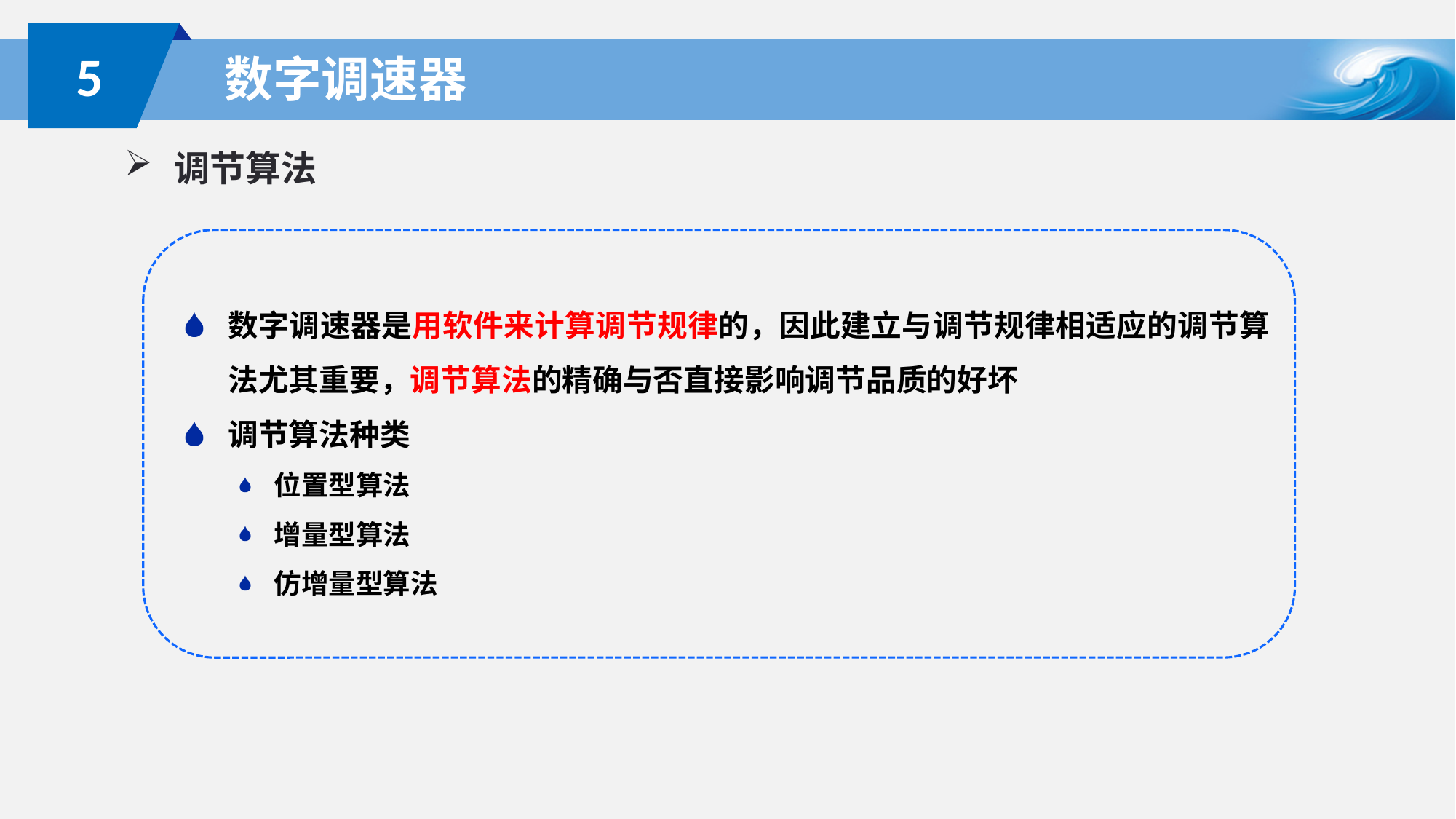

5
# 数字调速器
调节算法
数字调速器是用软件来计算调节规律的，因此建立与调节规律相适应的调节算法尤其重要，调节算法的精确与否直接影响调节品质的好坏
调节算法种类
位置型算法
增量型算法
仿增量型算法